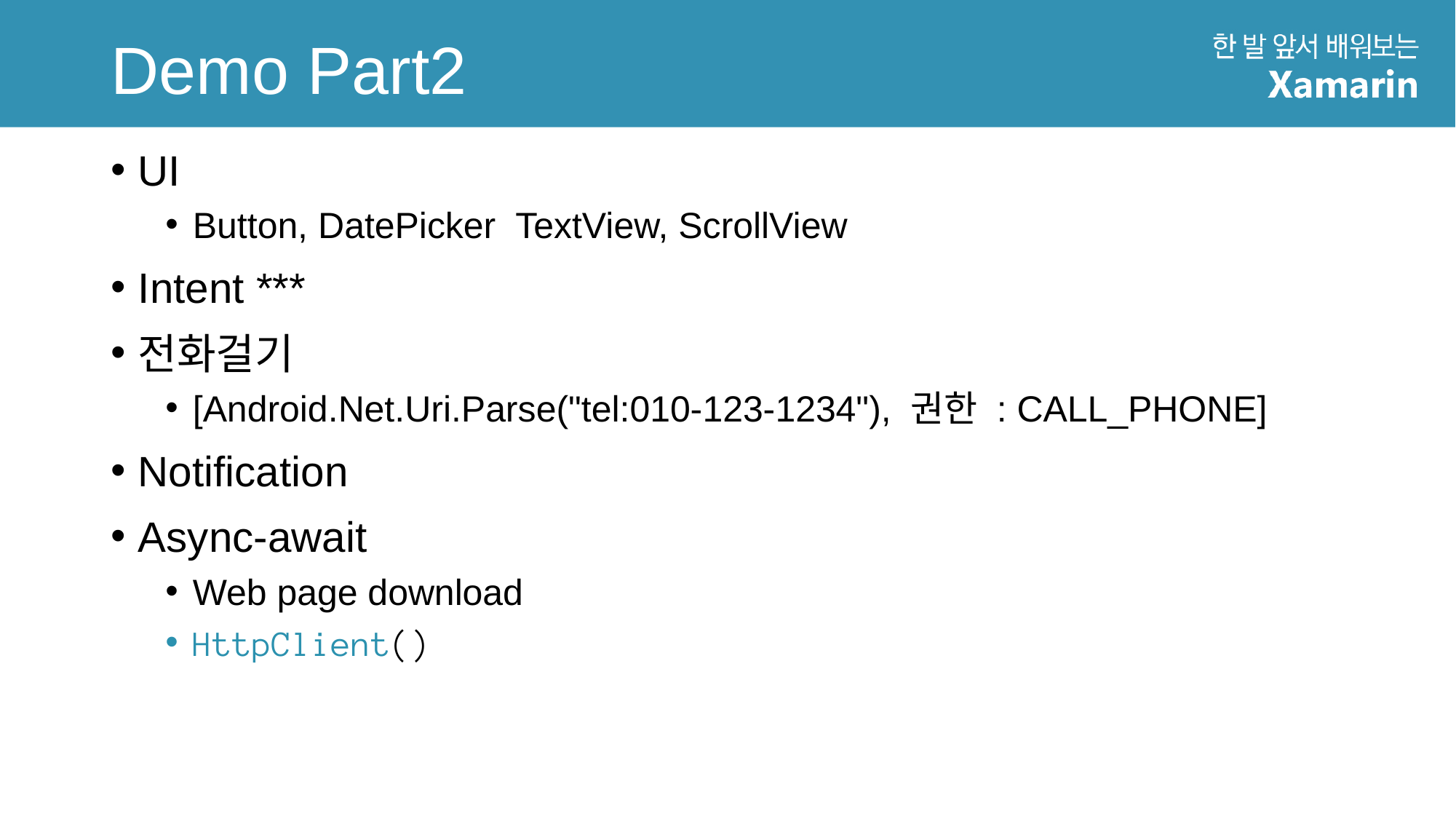

# Demo Part2
UI
Button, DatePicker  TextView, ScrollView
Intent ***
전화걸기
[Android.Net.Uri.Parse("tel:010-123-1234"), 권한 : CALL_PHONE]
Notification
Async-await
Web page download
HttpClient()